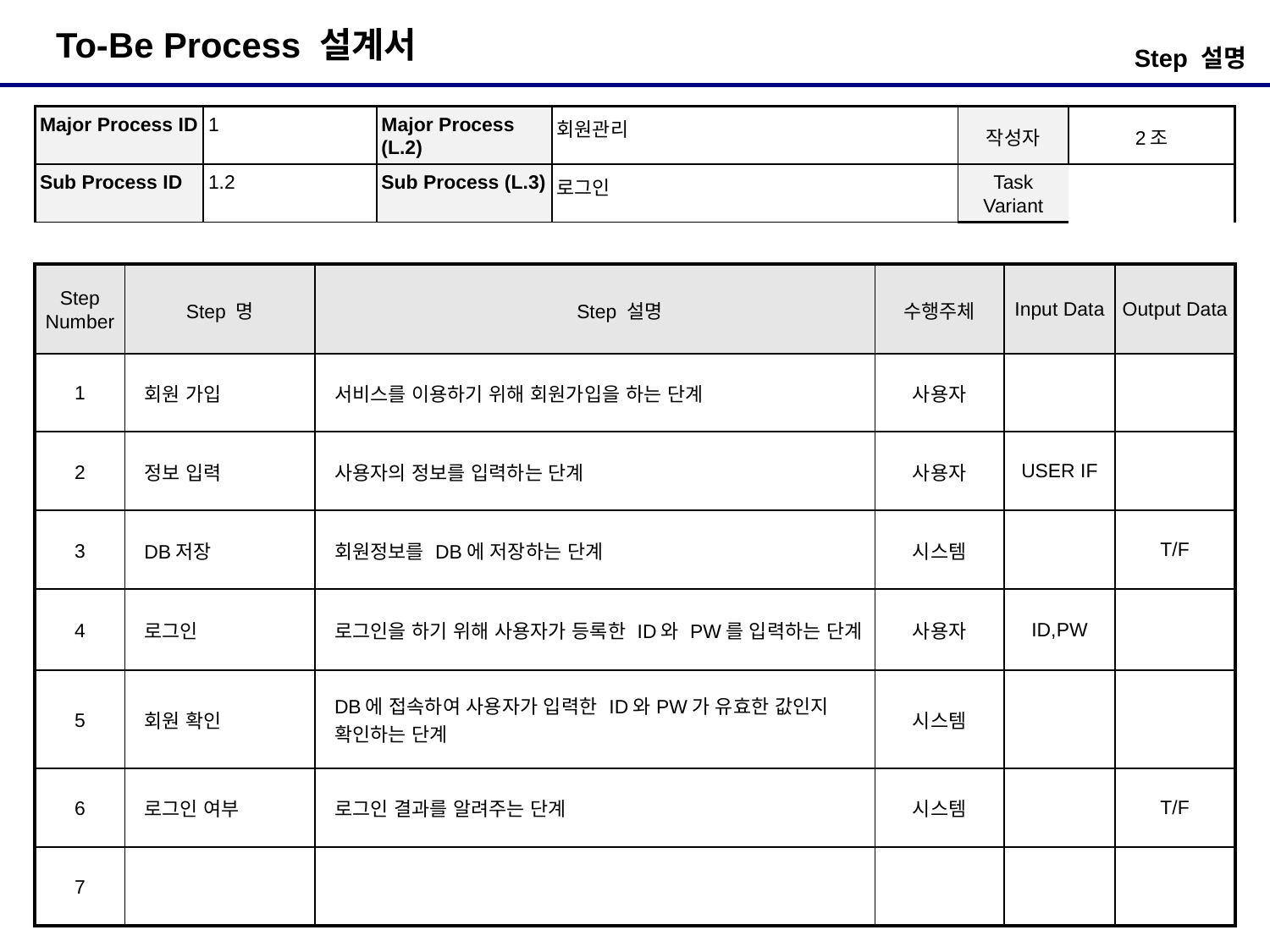

Step 설명
| Major Process ID | 1 | Major Process (L.2) | 회원관리 | 작성자 | 2조 |
| --- | --- | --- | --- | --- | --- |
| Sub Process ID | 1.2 | Sub Process (L.3) | 로그인 | Task Variant |  |
| Step Number | Step 명 | Step 설명 | 수행주체 | Input Data | Output Data |
| --- | --- | --- | --- | --- | --- |
| 1 | 회원 가입 | 서비스를 이용하기 위해 회원가입을 하는 단계 | 사용자 |  |  |
| 2 | 정보 입력 | 사용자의 정보를 입력하는 단계 | 사용자 | USER IF |  |
| 3 | DB저장 | 회원정보를 DB에 저장하는 단계 | 시스템 |  | T/F |
| 4 | 로그인 | 로그인을 하기 위해 사용자가 등록한 ID와 PW를 입력하는 단계 | 사용자 | ID,PW |  |
| 5 | 회원 확인 | DB에 접속하여 사용자가 입력한 ID와PW가 유효한 값인지 확인하는 단계 | 시스템 |  |  |
| 6 | 로그인 여부 | 로그인 결과를 알려주는 단계 | 시스템 |  | T/F |
| 7 |  |  |  |  |  |